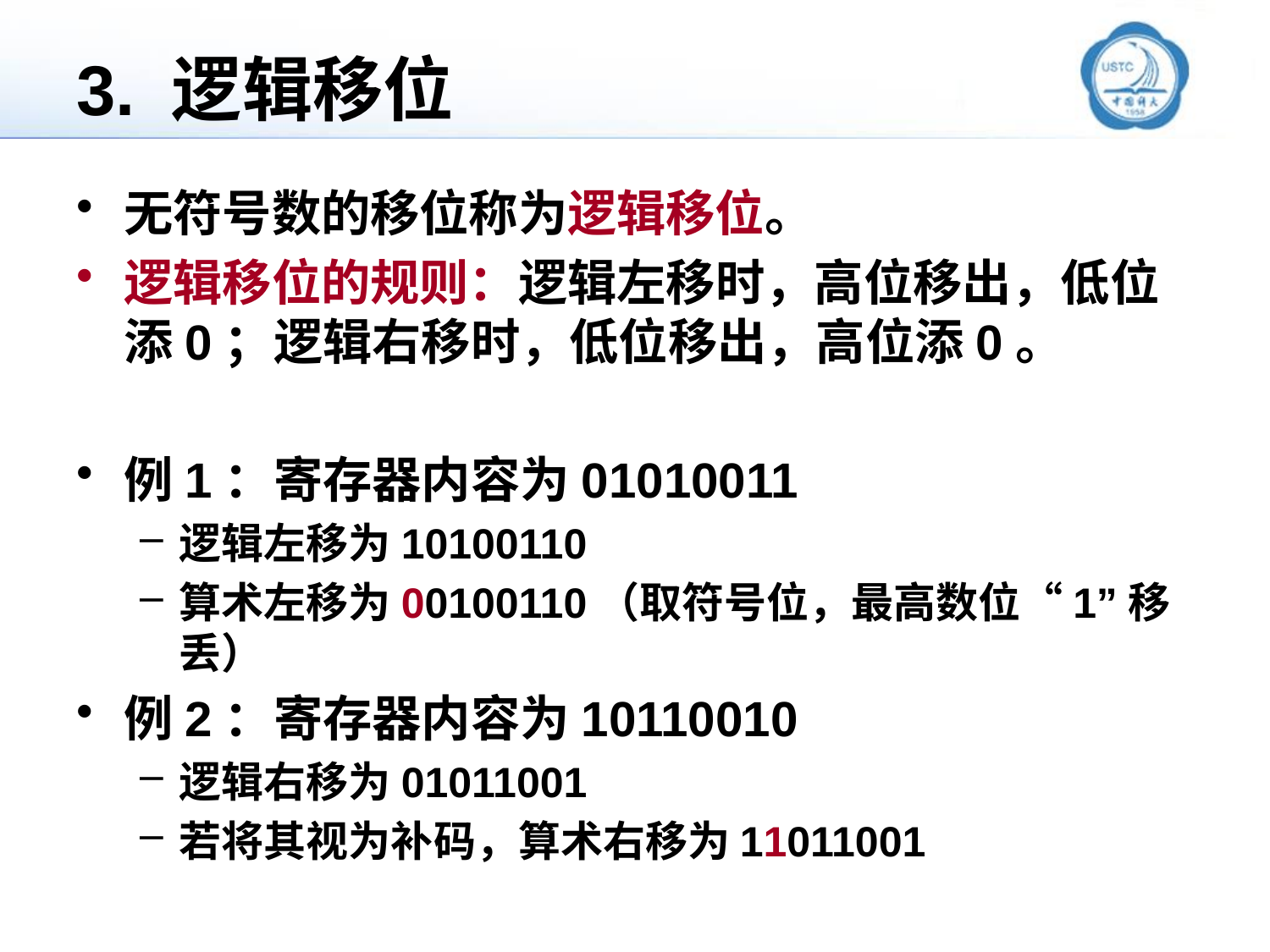

# 3. 逻辑移位
无符号数的移位称为逻辑移位。
逻辑移位的规则：逻辑左移时，高位移出，低位添0；逻辑右移时，低位移出，高位添0。

例1：寄存器内容为01010011
逻辑左移为10100110
算术左移为00100110（取符号位，最高数位“1”移丢）
例2：寄存器内容为10110010
逻辑右移为01011001
若将其视为补码，算术右移为11011001